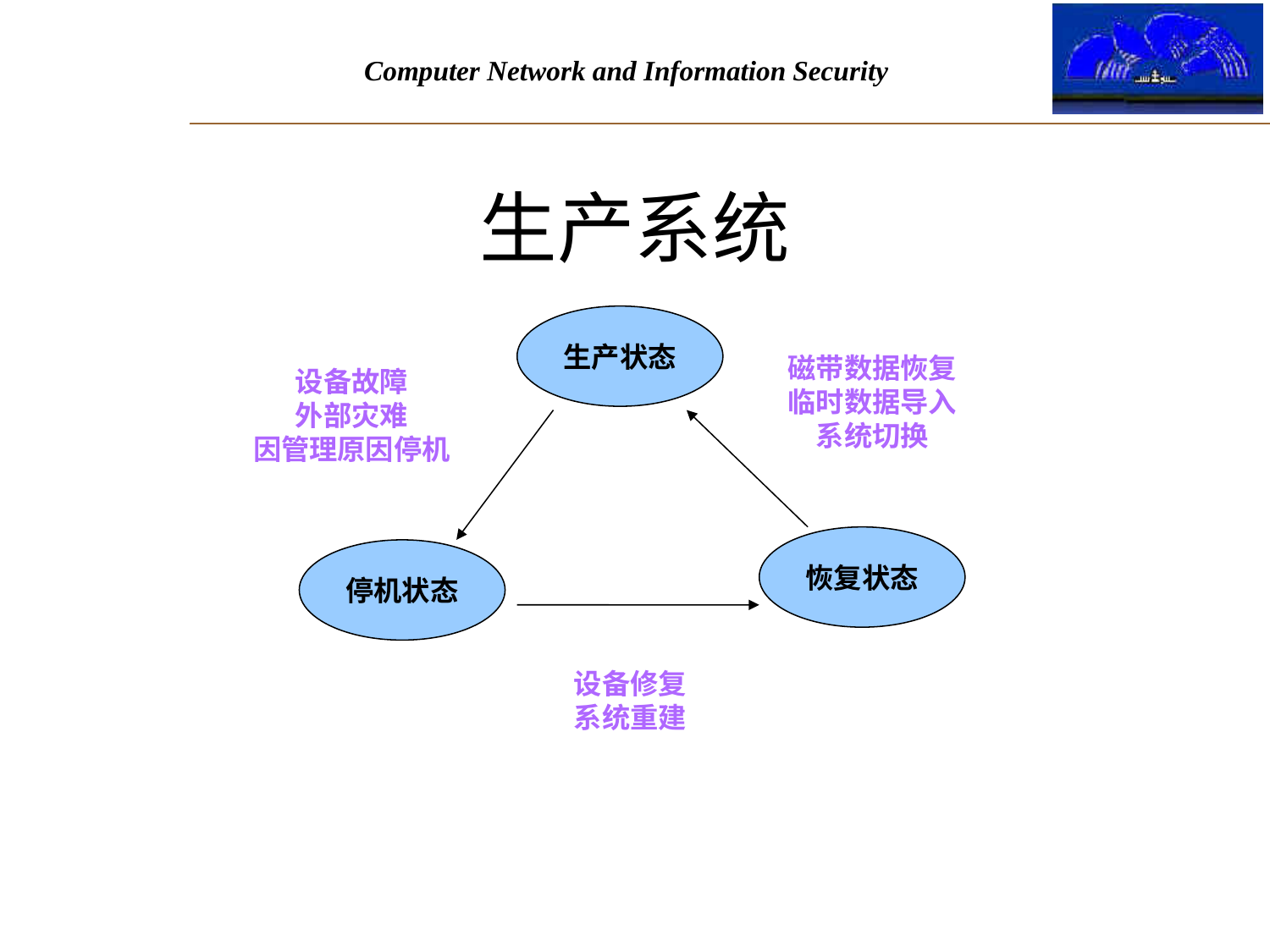

# 生产系统
生产状态
磁带数据恢复
临时数据导入
系统切换
设备故障
外部灾难
因管理原因停机

恢复状态
停机状态

设备修复
系统重建